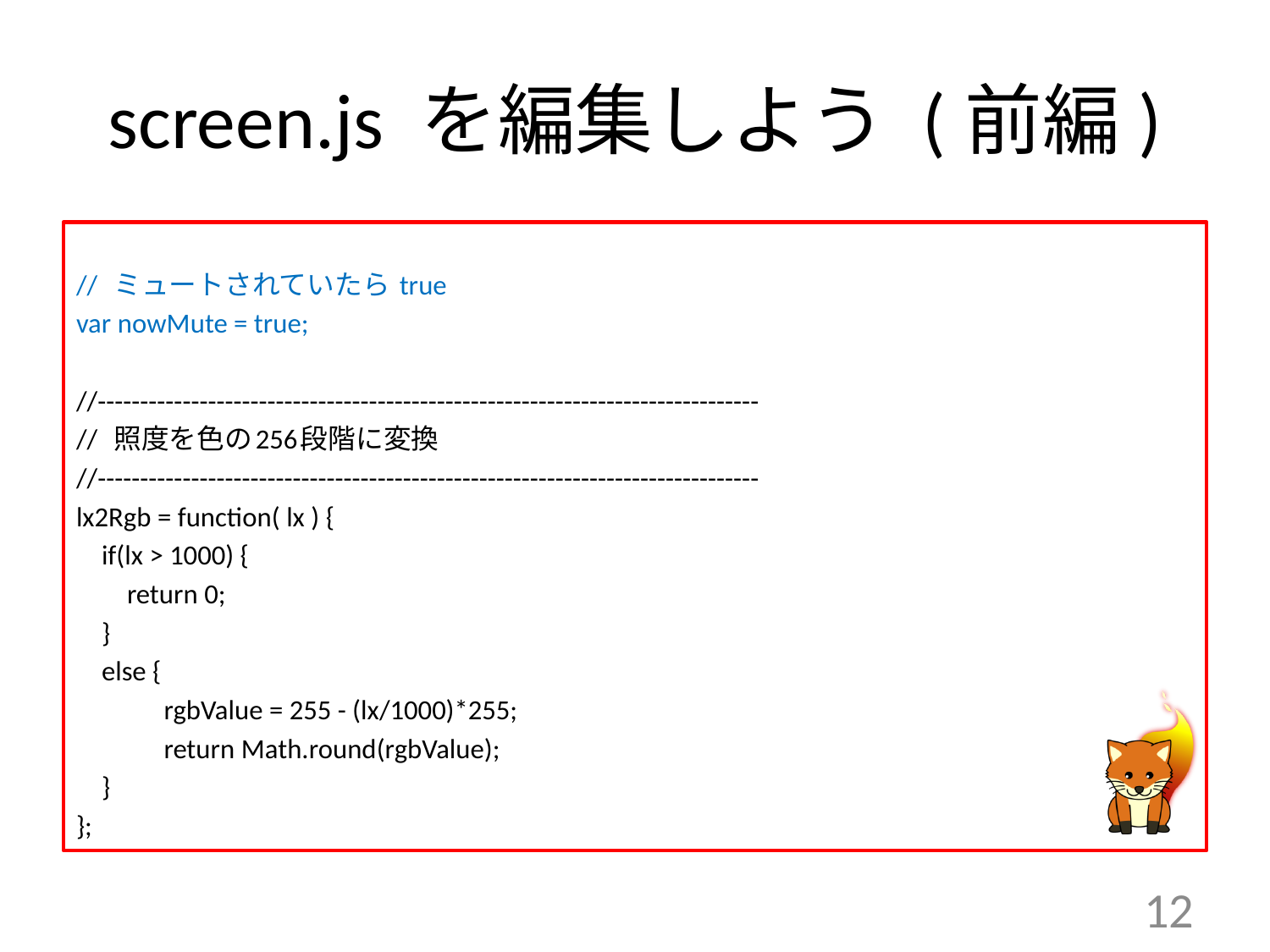

# screen.js を編集しよう (前編)

//  ミュートされていたら true
var nowMute = true;

//------------------------------------------------------------------------------
//  照度を色の256段階に変換
//------------------------------------------------------------------------------
lx2Rgb = function( lx ) {
    if(lx > 1000) {
        return 0;
    }
    else {
	    rgbValue = 255 - (lx/1000)*255;
	    return Math.round(rgbValue);
    }
};

12